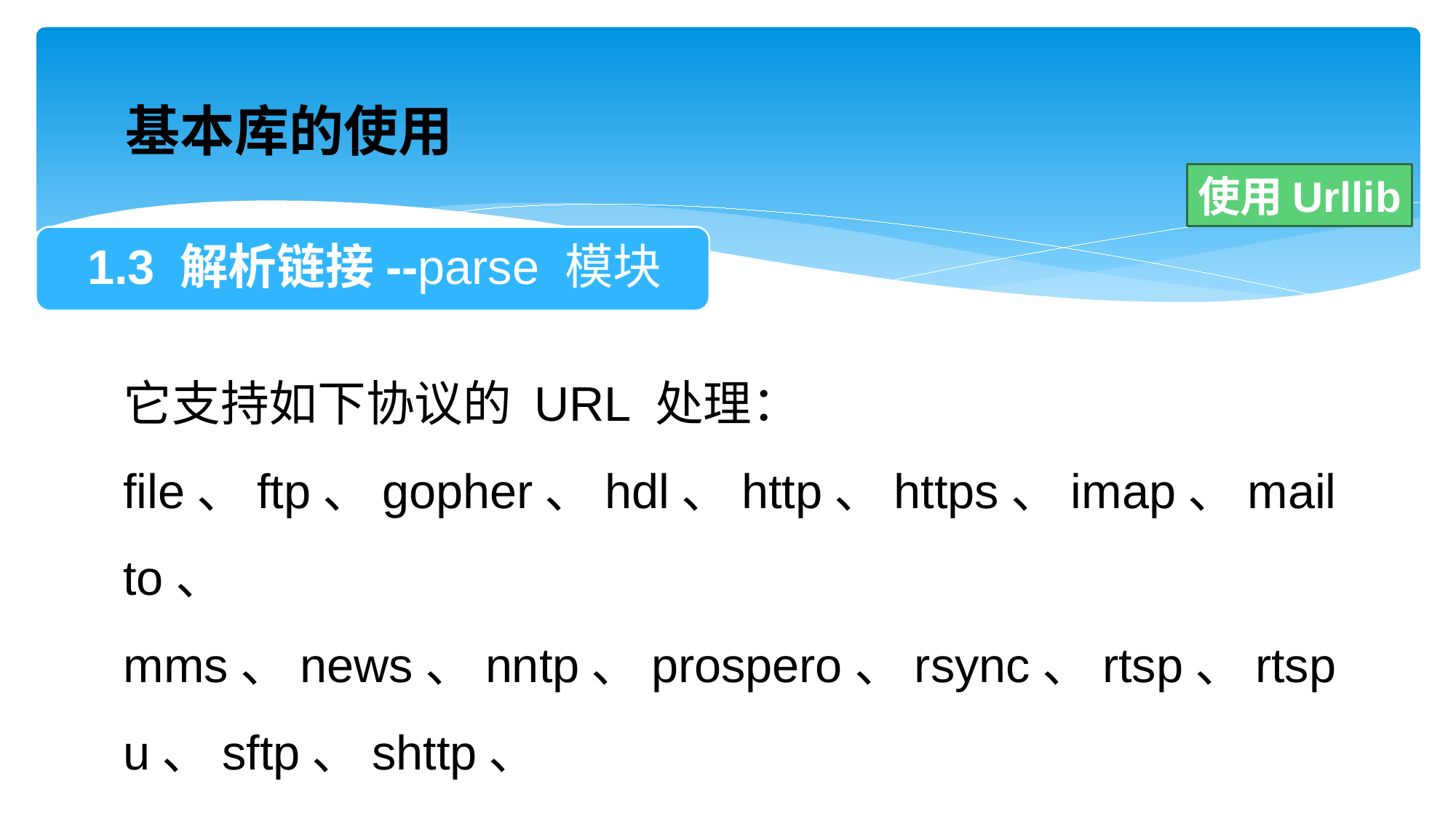

基本库的使用
使用Urllib
1.3 解析链接--parse 模块
它支持如下协议的 URL 处理：file、ftp、gopher、hdl、http、https、imap、mailto、 mms、news、nntp、prospero、rsync、rtsp、rtspu、sftp、shttp、 sip、sips、snews、svn、svn+ssh、telnet、wais等